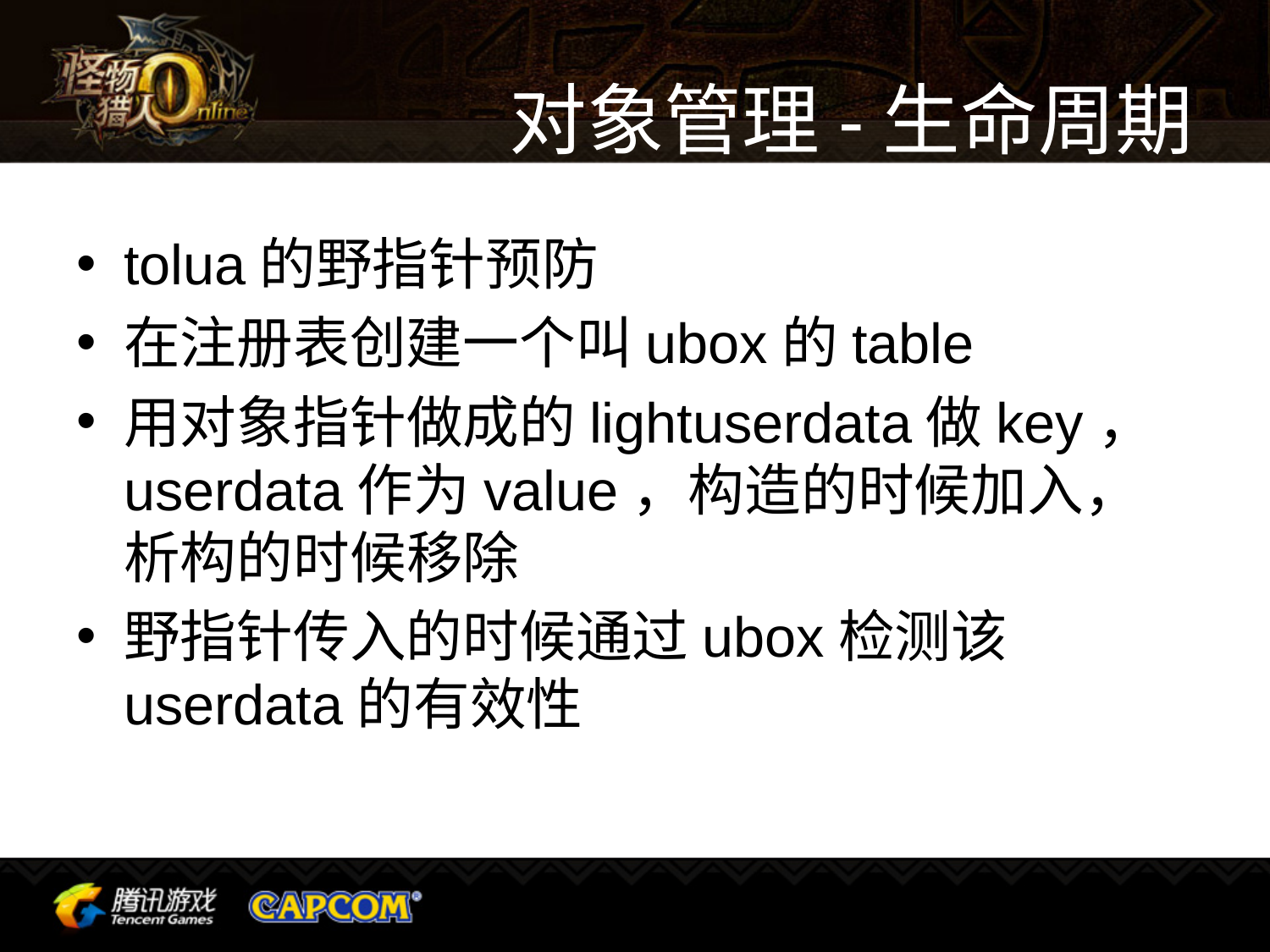

# 对象管理-生命周期
tolua的野指针预防
在注册表创建一个叫ubox的table
用对象指针做成的lightuserdata做key，userdata作为value，构造的时候加入，析构的时候移除
野指针传入的时候通过ubox检测该userdata的有效性